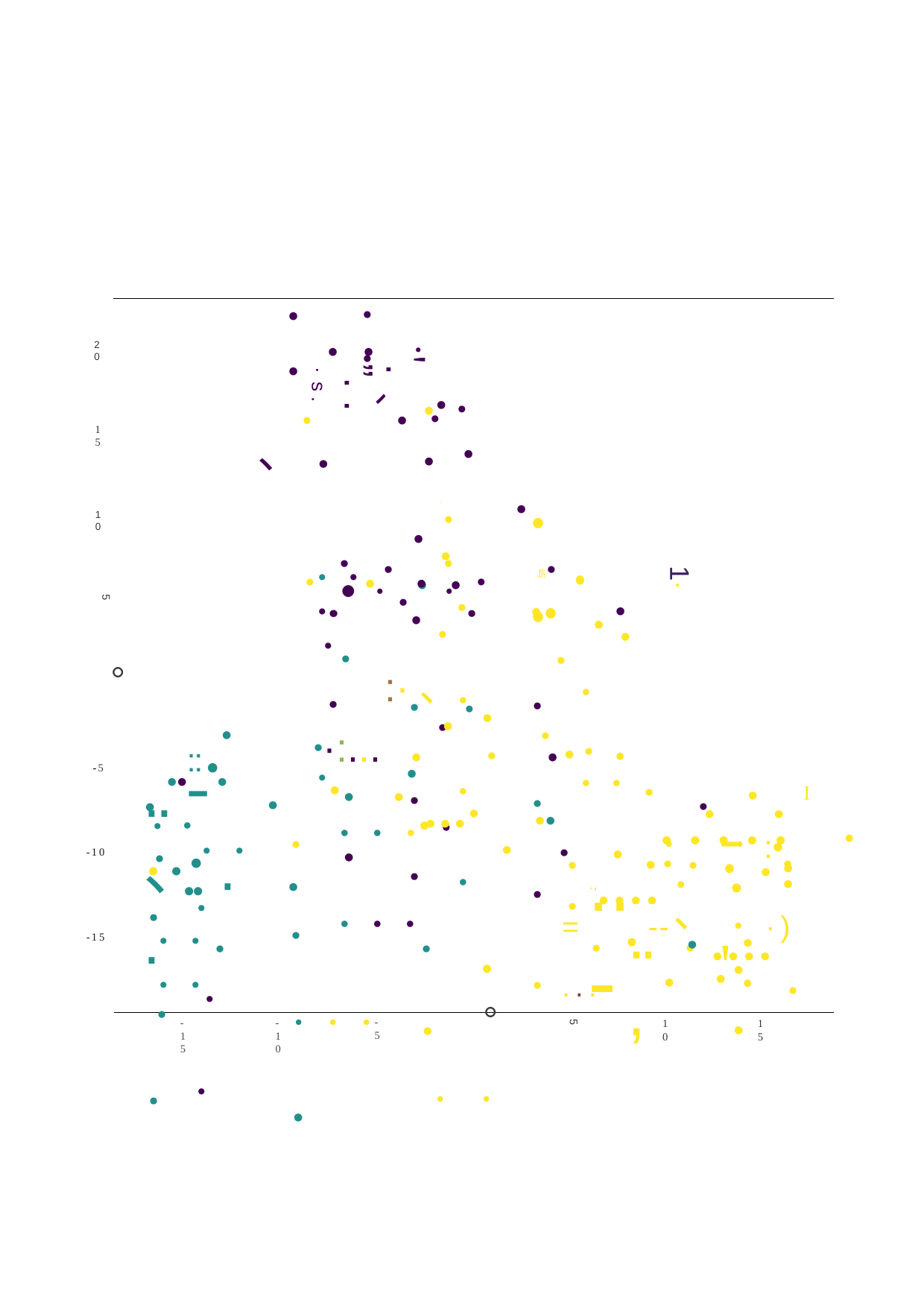

．．、．．．
20
．．
．＇
．
. ”. .
· s .
．．．．一
．．
、．
．． ．
15
．
10
．．．．．．
．．•．•．．:·、．·:...
．
．
．
••• •．•
1·
．屿
．．．．
．．．．．
5
．．．
．
．
．
．•．••．.,．
．•．•．•
．．．．
。
．．
．
::..
.．．.． ••
．
． ．	．I ．
．•••．•••	•••
．
.	-··..
．
．．．．
．．．
．-．·．'.．
..、..
．
-5
．
••	•
．．
．．
．••••．••
•••
••．• ．•．•
••
．．•．•:• ．=．--．•·)...
•••••
..-
-10
．．．
．
．．
．
••••
、
..,
．
．
．．
•
-15
．
••••
。

-5
-15
-10
10
15
5